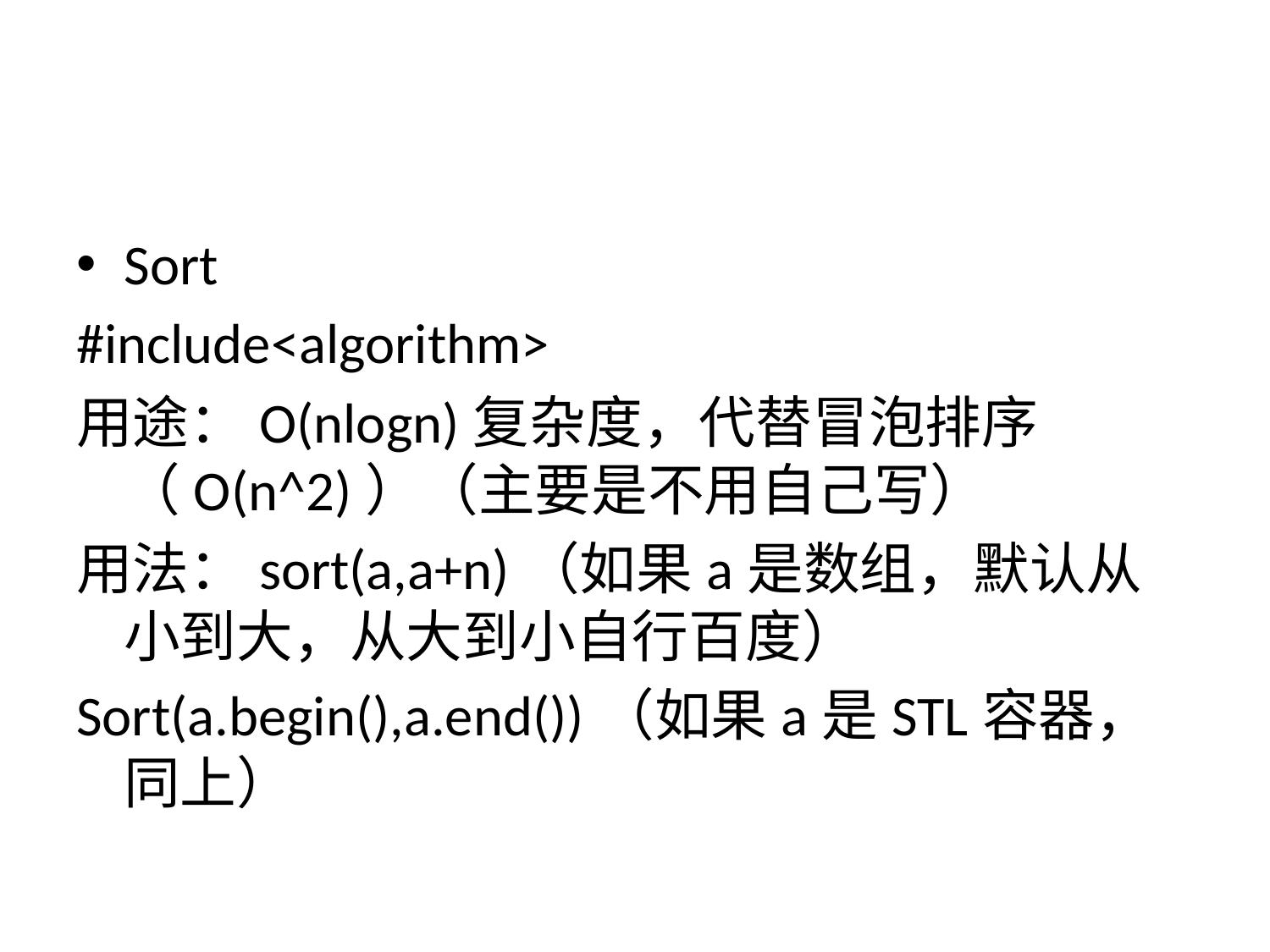

#
Sort
#include<algorithm>
用途：O(nlogn)复杂度，代替冒泡排序（O(n^2)）（主要是不用自己写）
用法：sort(a,a+n)（如果a是数组，默认从小到大，从大到小自行百度）
Sort(a.begin(),a.end())（如果a是STL容器，同上）